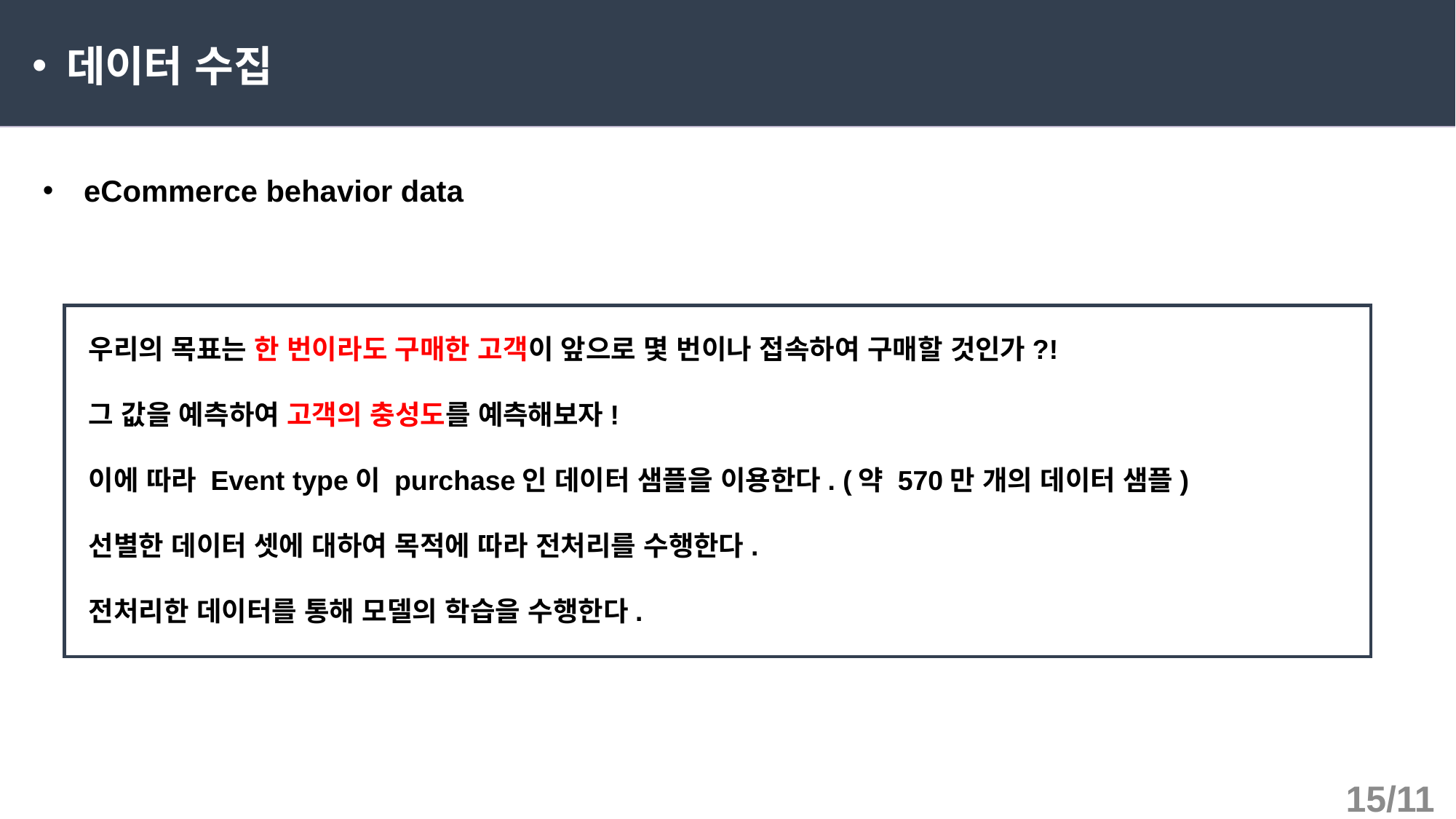

데이터 수집
eCommerce behavior data

우리의 목표는 한 번이라도 구매한 고객이 앞으로 몇 번이나 접속하여 구매할 것인가?!

그 값을 예측하여 고객의 충성도를 예측해보자!

이에 따라 Event type이 purchase인 데이터 샘플을 이용한다. (약 570만 개의 데이터 샘플)

선별한 데이터 셋에 대하여 목적에 따라 전처리를 수행한다.

전처리한 데이터를 통해 모델의 학습을 수행한다.
15/11